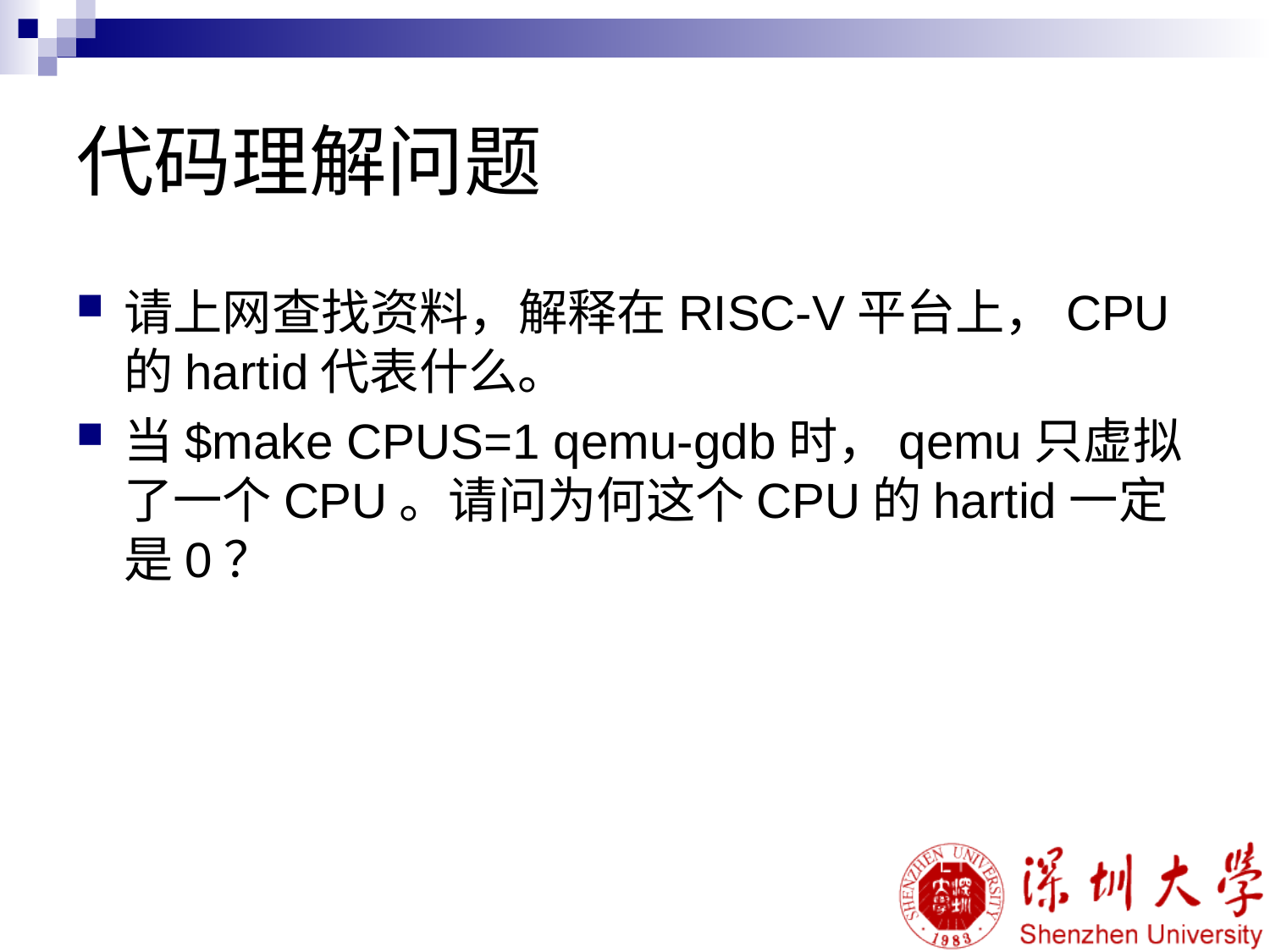

# 代码理解问题
请上网查找资料，解释在RISC-V平台上，CPU的hartid代表什么。
当$make CPUS=1 qemu-gdb时，qemu只虚拟了一个CPU。请问为何这个CPU的hartid一定是0？